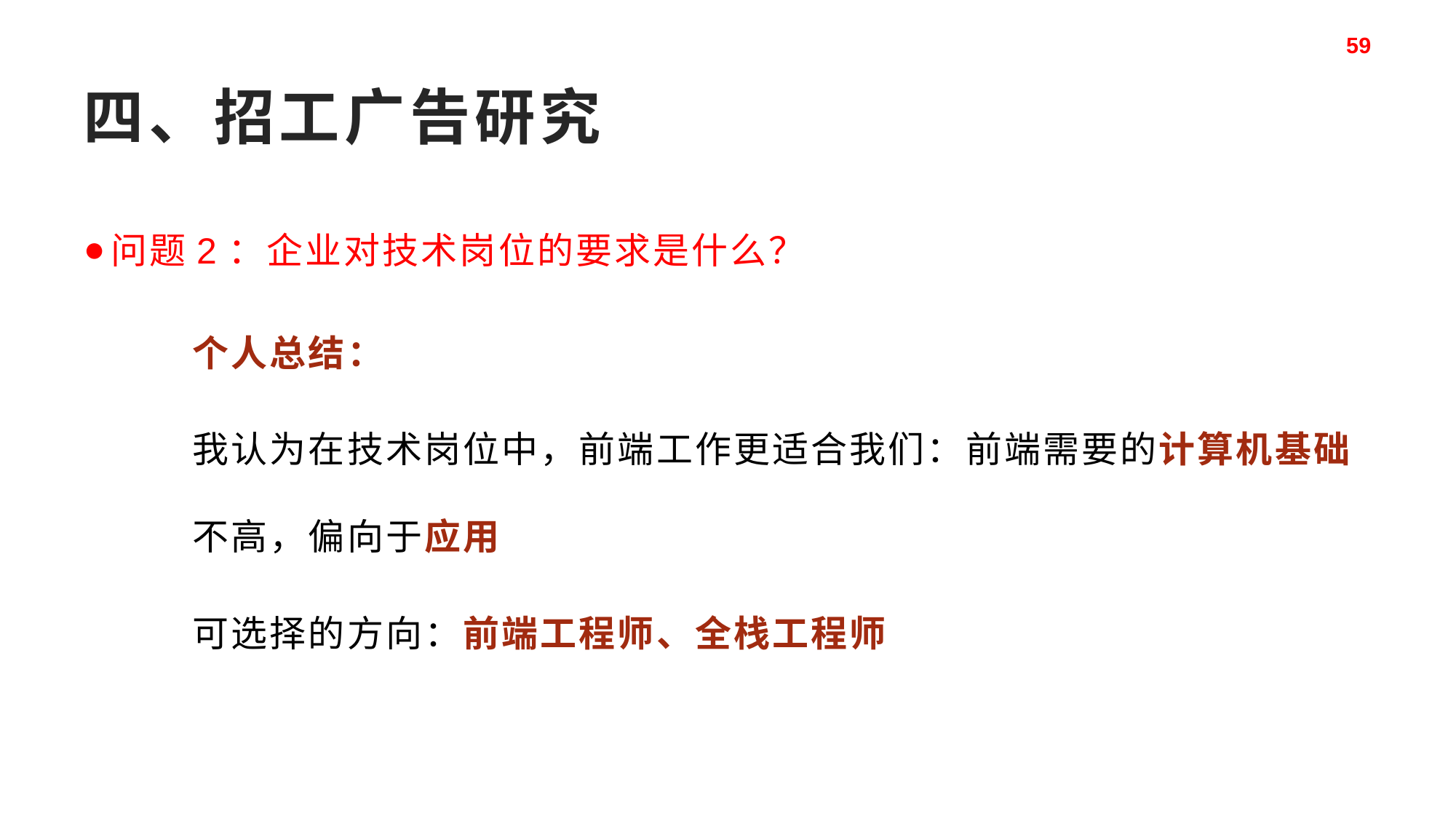

# 四、招工广告研究
问题2：企业对技术岗位的要求是什么？
个人总结：
我认为在技术岗位中，前端工作更适合我们：前端需要的计算机基础不高，偏向于应用
可选择的方向：前端工程师、全栈工程师